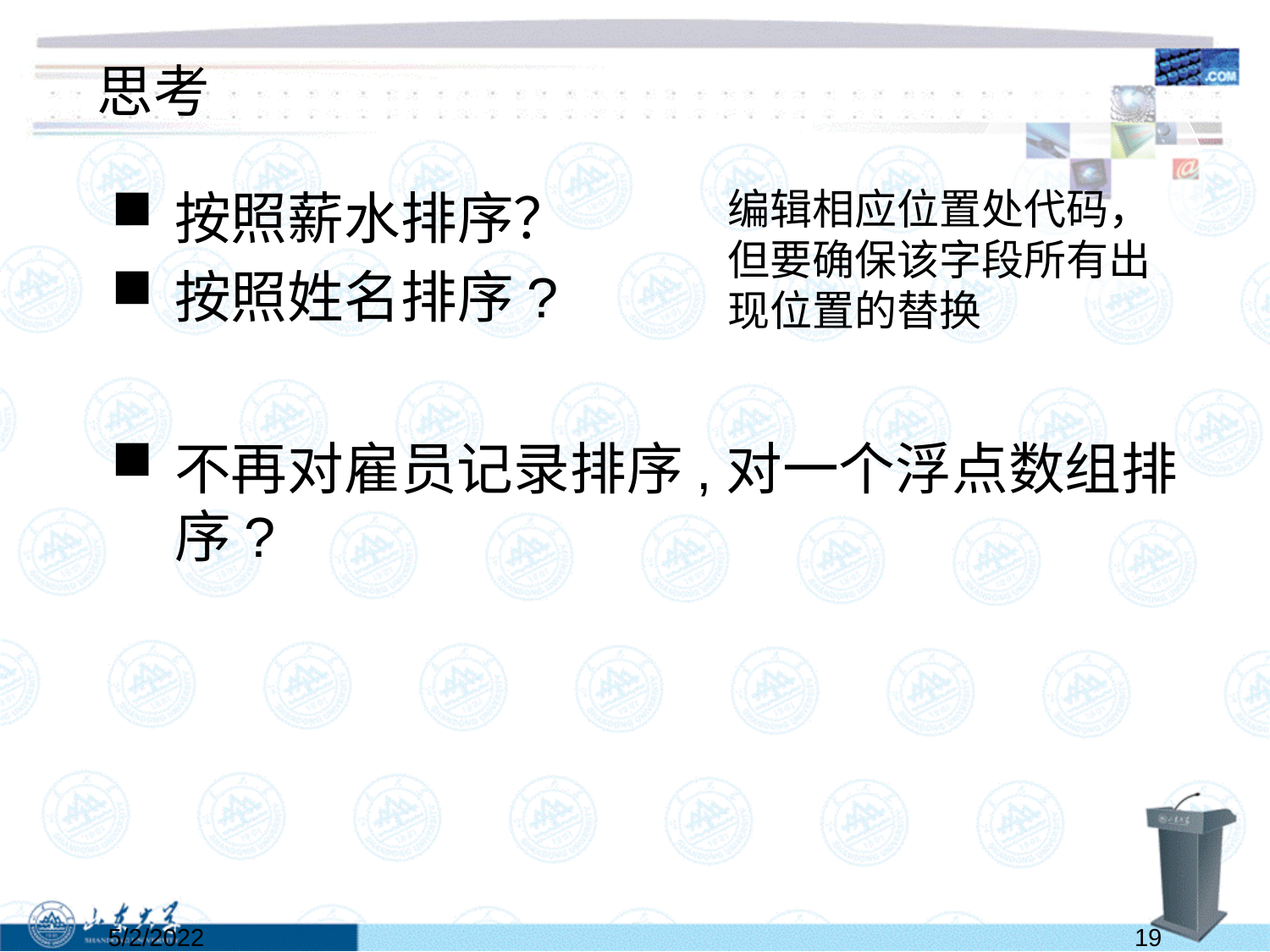

# 思考
按照薪水排序？
按照姓名排序?

不再对雇员记录排序,对一个浮点数组排序?
编辑相应位置处代码，但要确保该字段所有出现位置的替换
5/2/2022
19